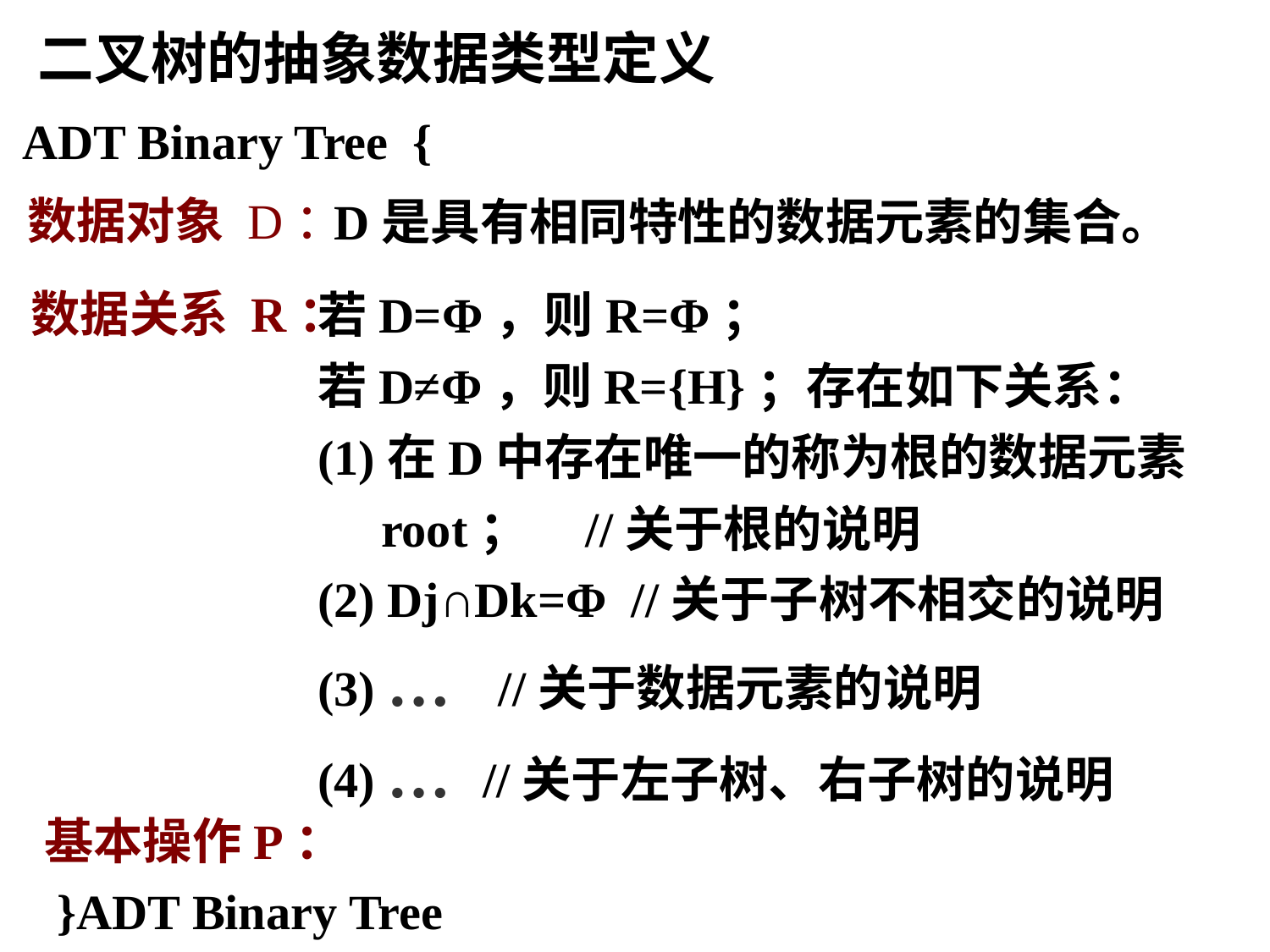

二叉树的抽象数据类型定义
ADT Binary Tree  {
数据对象 D：
D是具有相同特性的数据元素的集合。
若D=Φ，则R=Φ；
若D≠Φ，则R={H}；存在如下关系：
(1)在D中存在唯一的称为根的数据元素root；    //关于根的说明
(2) Dj∩Dk=Φ  //关于子树不相交的说明
(3) …   //关于数据元素的说明
(4) …  //关于左子树、右子树的说明
 数据关系 R：

 基本操作P：
}ADT Binary Tree